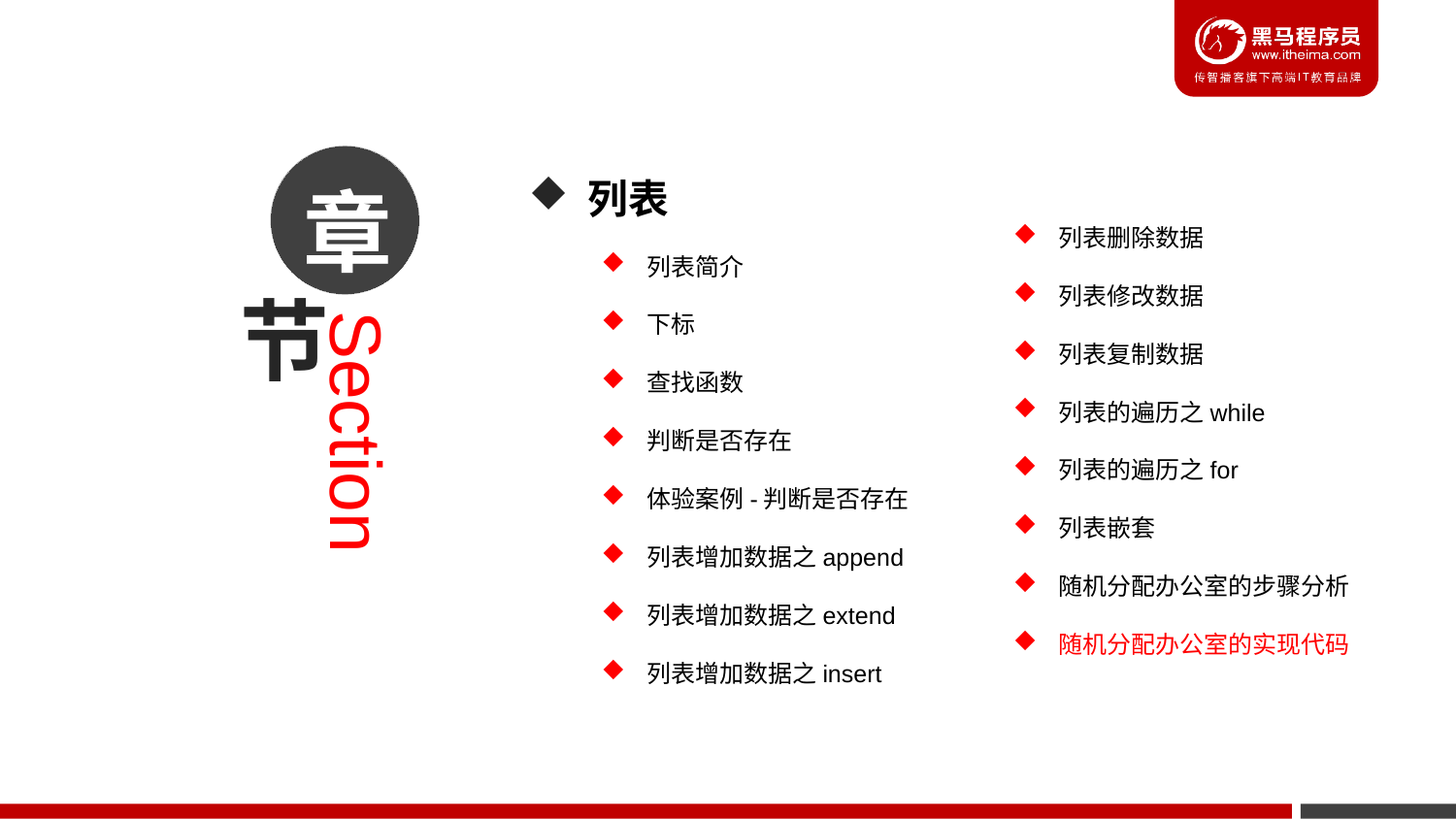

列表
列表简介
下标
查找函数
判断是否存在
体验案例-判断是否存在
列表增加数据之append
列表增加数据之extend
列表增加数据之insert
章

列表删除数据
列表修改数据
列表复制数据
列表的遍历之while
列表的遍历之for
列表嵌套
随机分配办公室的步骤分析
随机分配办公室的实现代码
节
Section